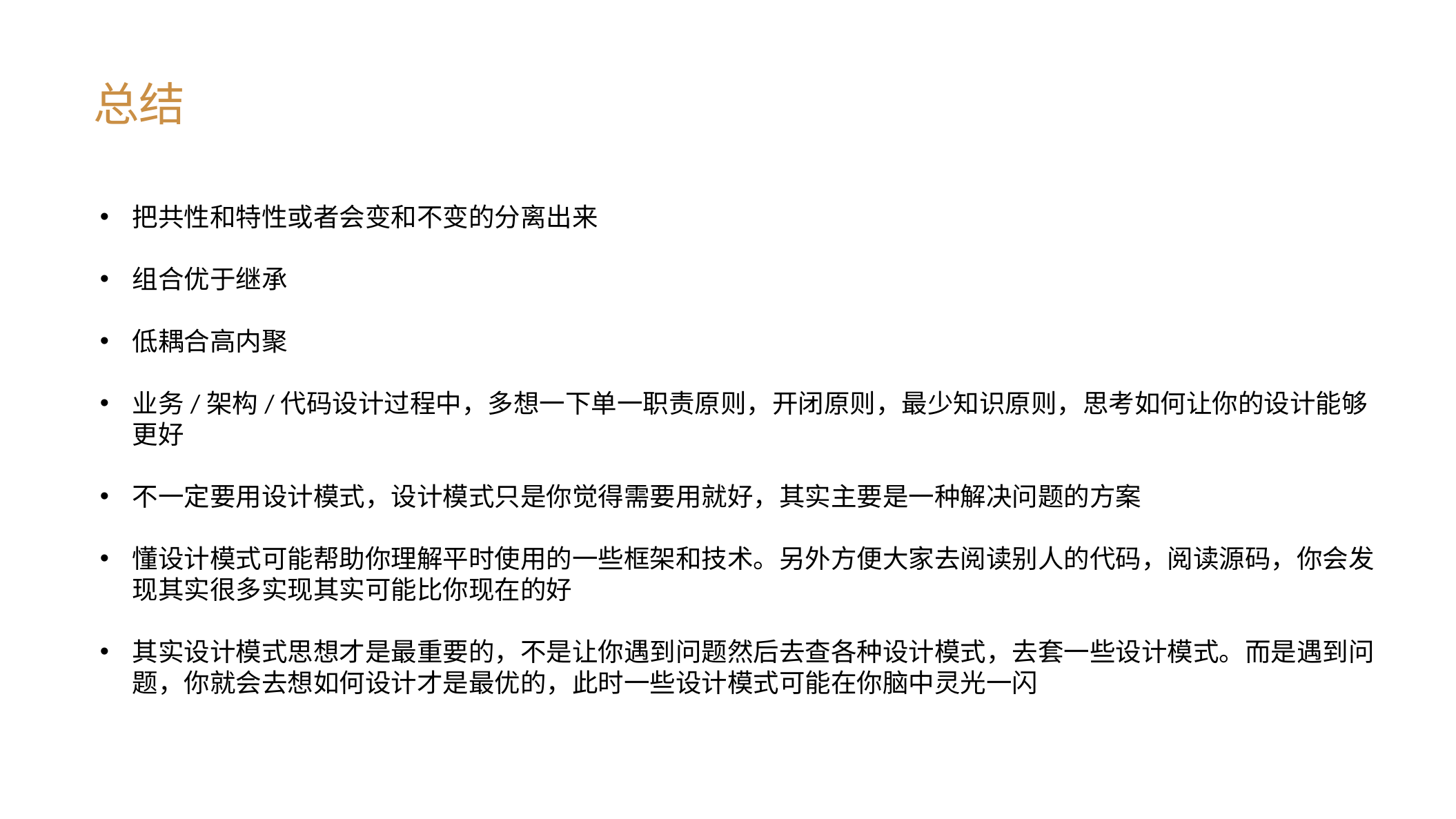

总结

把共性和特性或者会变和不变的分离出来

组合优于继承

低耦合高内聚

业务/架构/代码设计过程中，多想一下单一职责原则，开闭原则，最少知识原则，思考如何让你的设计能够更好

不一定要用设计模式，设计模式只是你觉得需要用就好，其实主要是一种解决问题的方案

懂设计模式可能帮助你理解平时使用的一些框架和技术。另外方便大家去阅读别人的代码，阅读源码，你会发现其实很多实现其实可能比你现在的好

其实设计模式思想才是最重要的，不是让你遇到问题然后去查各种设计模式，去套一些设计模式。而是遇到问题，你就会去想如何设计才是最优的，此时一些设计模式可能在你脑中灵光一闪